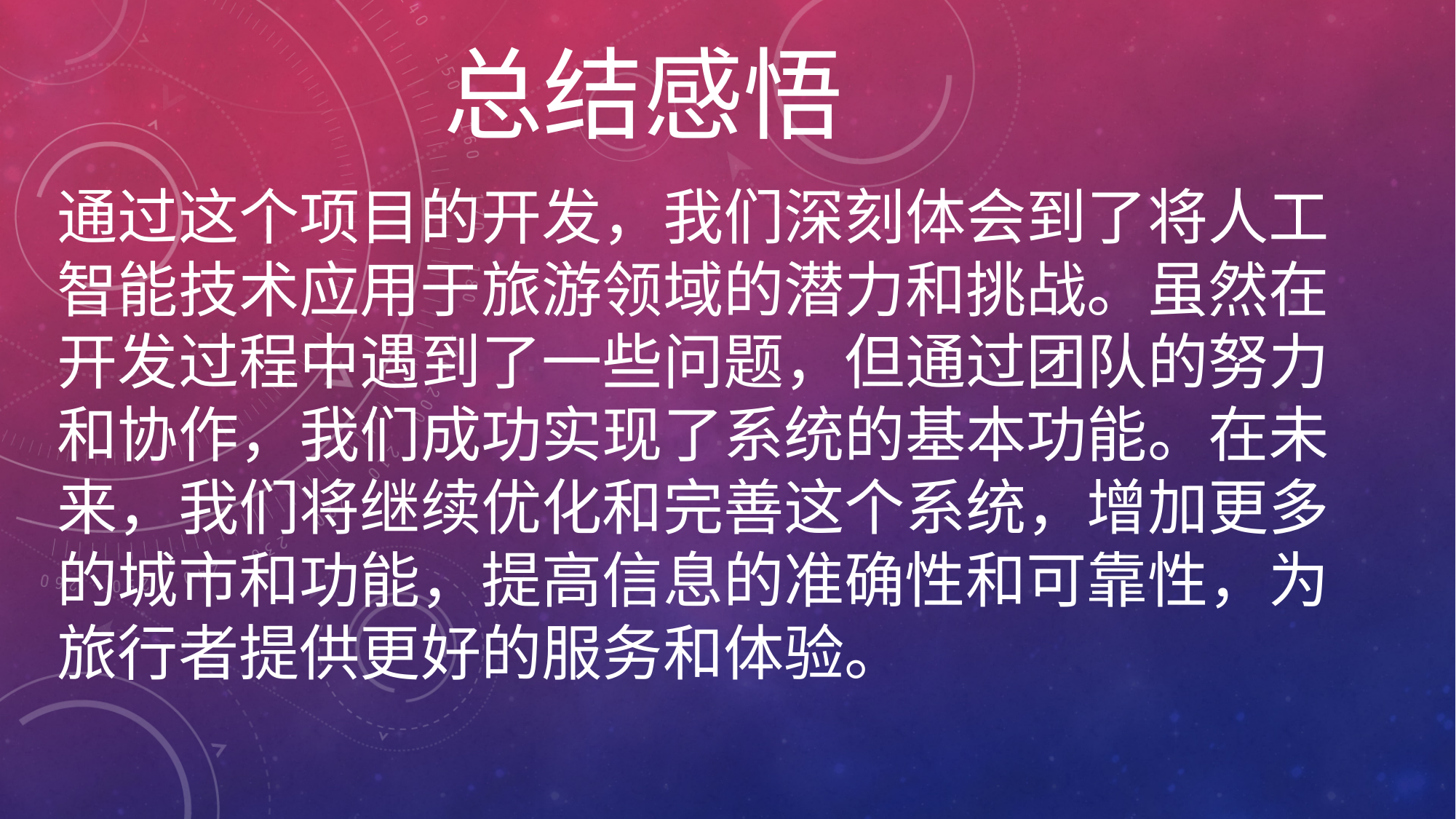

# 总结感悟

通过这个项目的开发，我们深刻体会到了将人工智能技术应用于旅游领域的潜力和挑战。虽然在开发过程中遇到了一些问题，但通过团队的努力和协作，我们成功实现了系统的基本功能。在未来，我们将继续优化和完善这个系统，增加更多的城市和功能，提高信息的准确性和可靠性，为旅行者提供更好的服务和体验。